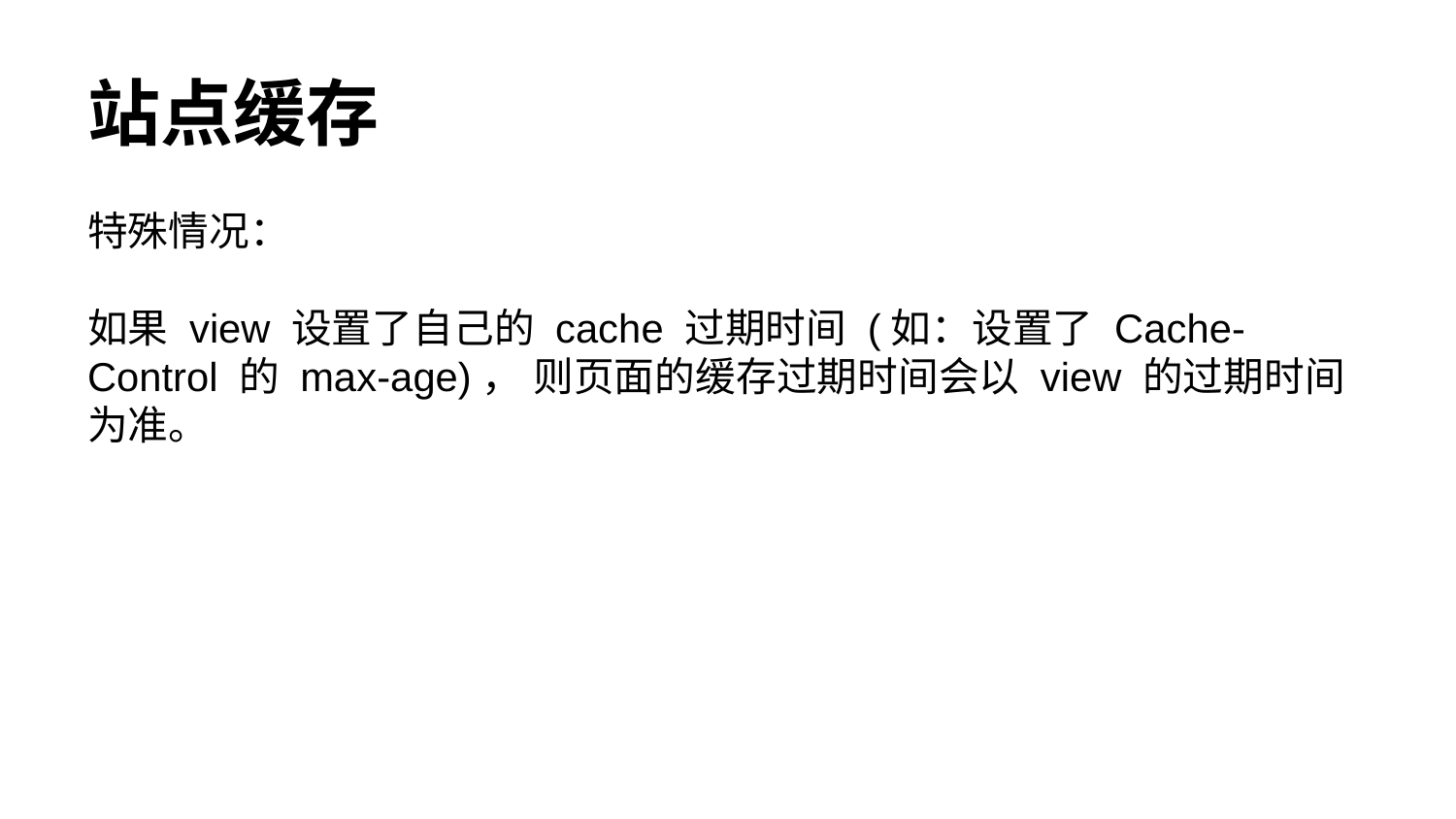

# 站点缓存
特殊情况：

如果 view 设置了自己的 cache 过期时间 (如：设置了 Cache-Control 的 max-age)， 则页面的缓存过期时间会以 view 的过期时间为准。